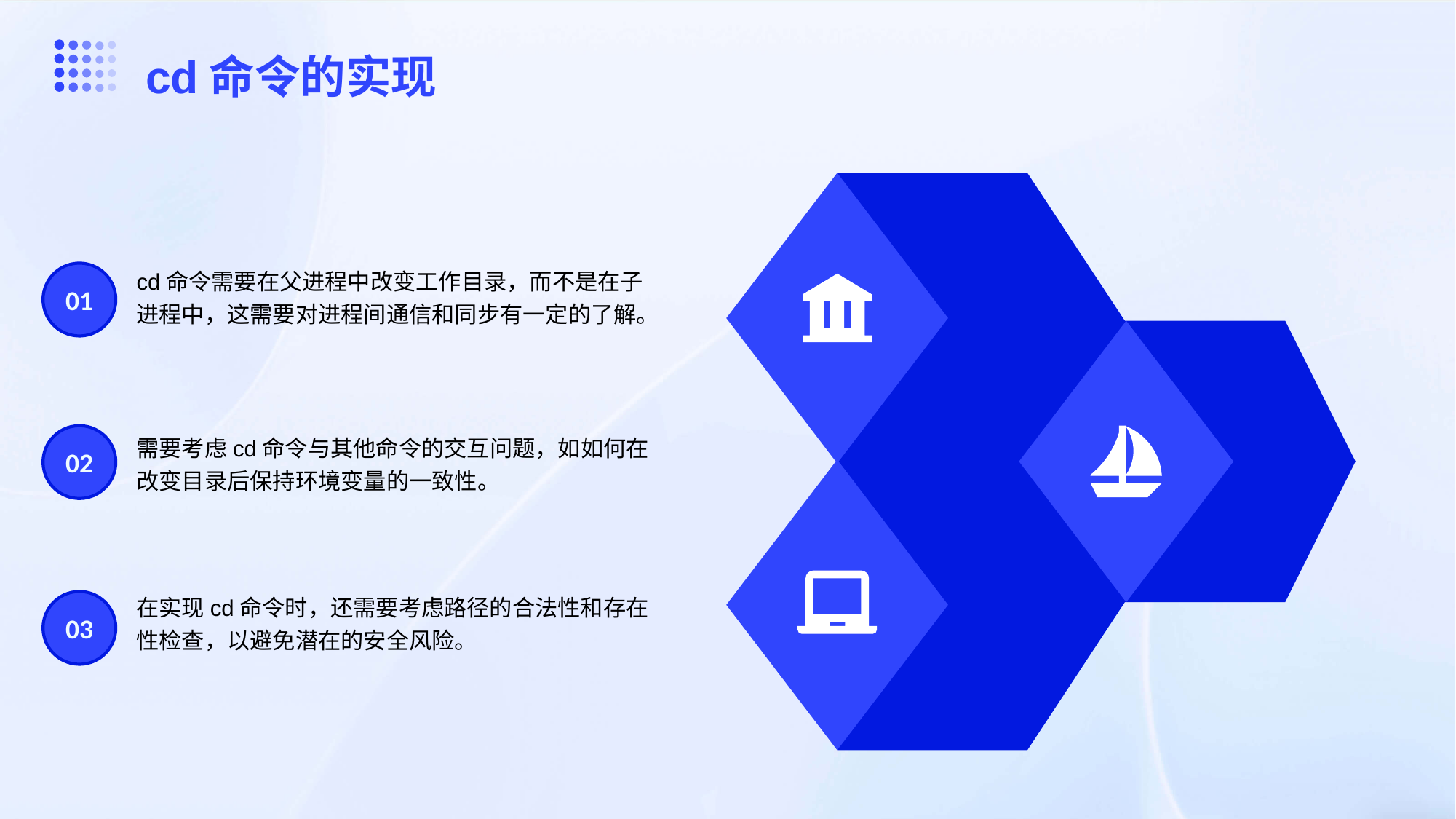

cd命令的实现

cd命令需要在父进程中改变工作目录，而不是在子进程中，这需要对进程间通信和同步有一定的了解。
01

需要考虑cd命令与其他命令的交互问题，如如何在改变目录后保持环境变量的一致性。

02

在实现cd命令时，还需要考虑路径的合法性和存在性检查，以避免潜在的安全风险。
03